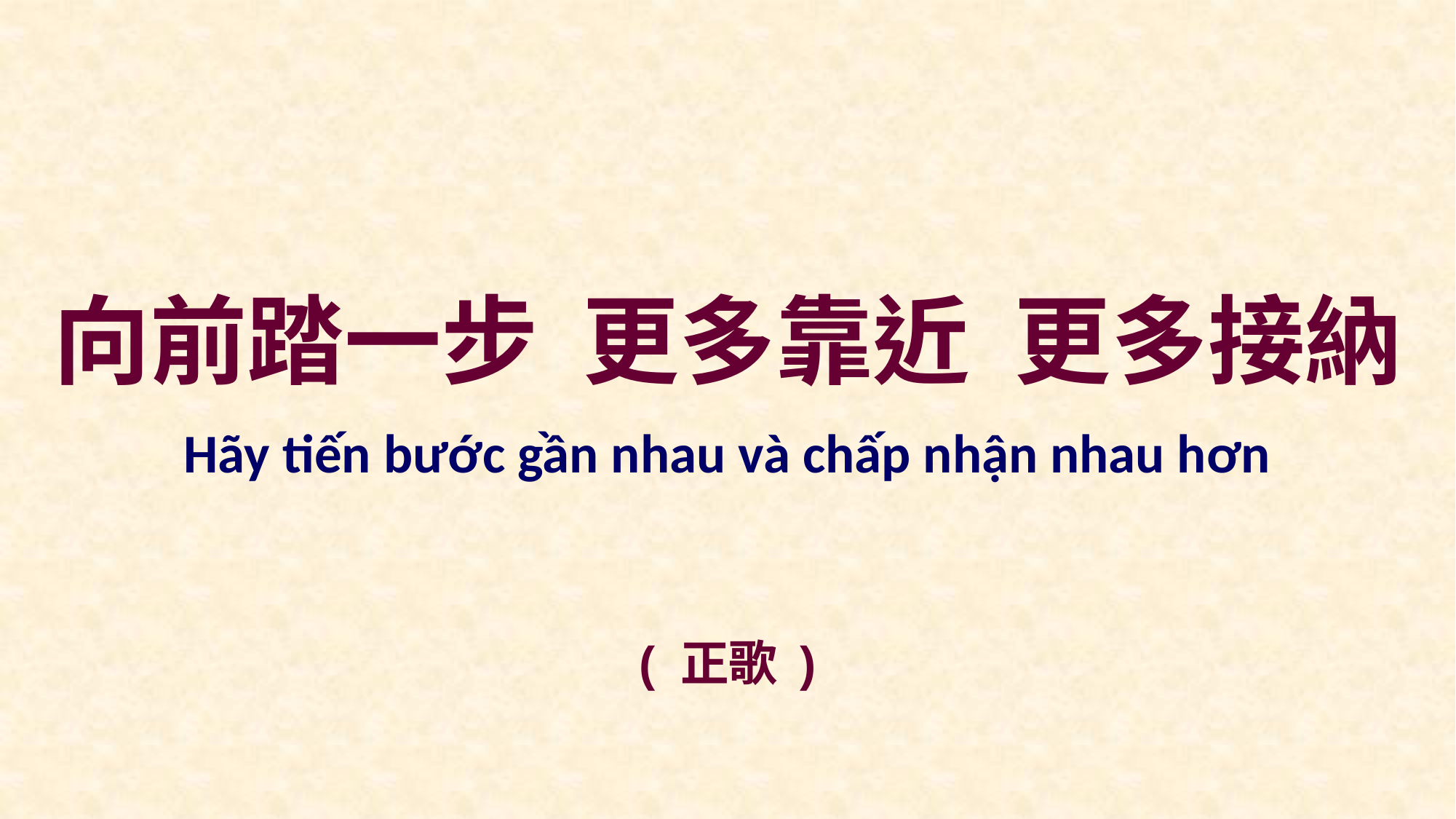

向前踏一步  更多靠近  更多接納
Hãy tiến bước gần nhau và chấp nhận nhau hơn
( 正歌 )